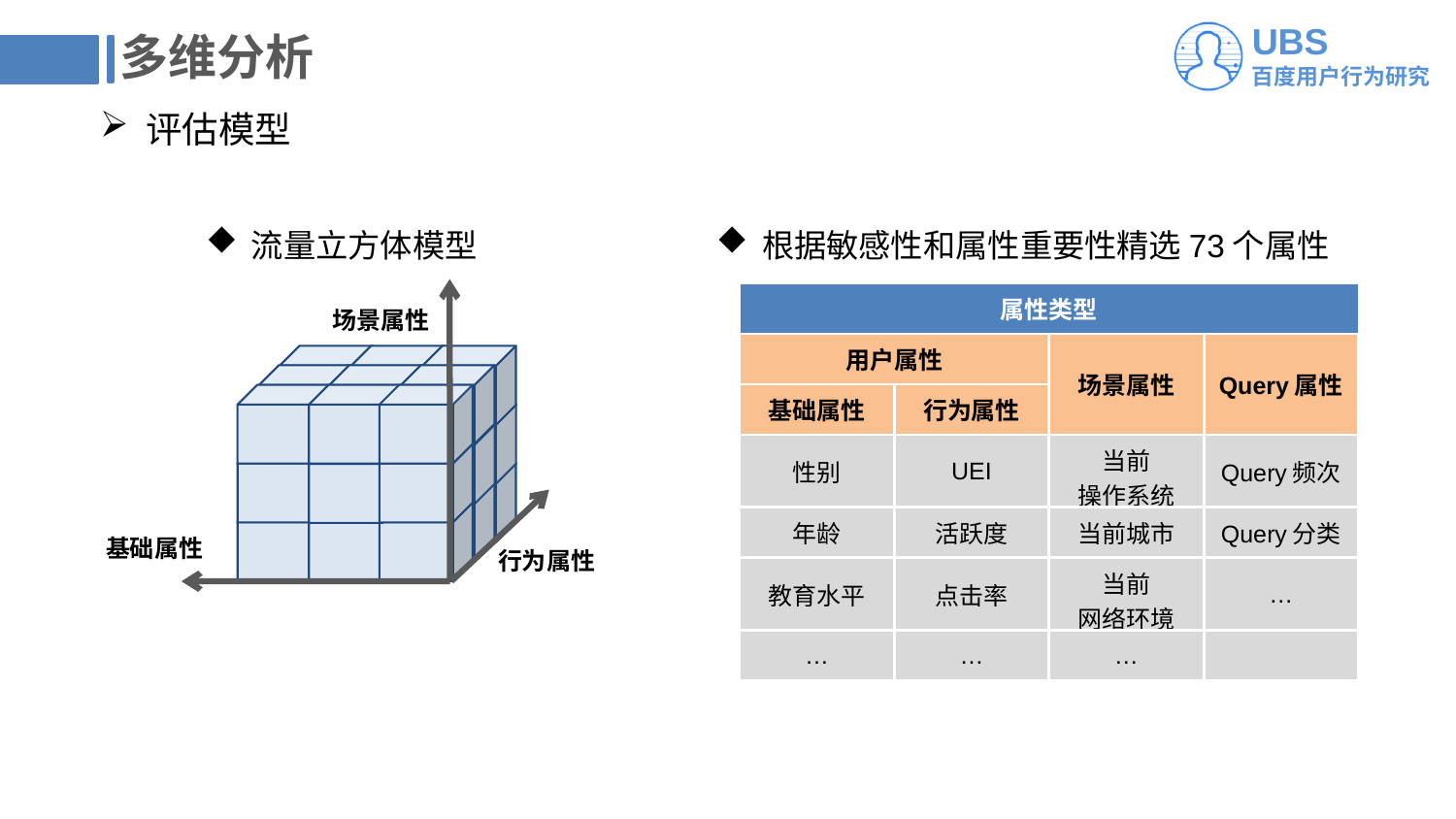

# 多维分析

评估模型
流量立方体模型
根据敏感性和属性重要性精选73个属性
场景属性

基础属性
行为属性
| 属性类型 |  |  |  |
| --- | --- | --- | --- |
| 用户属性 |  | 场景属性 | Query属性 |
| 基础属性 | 行为属性 |  |  |
| 性别 | UEI | 当前 操作系统 | Query频次 |
| 年龄 | 活跃度 | 当前城市 | Query分类 |
| 教育水平 | 点击率 | 当前 网络环境 | … |
| … | … | … |  |